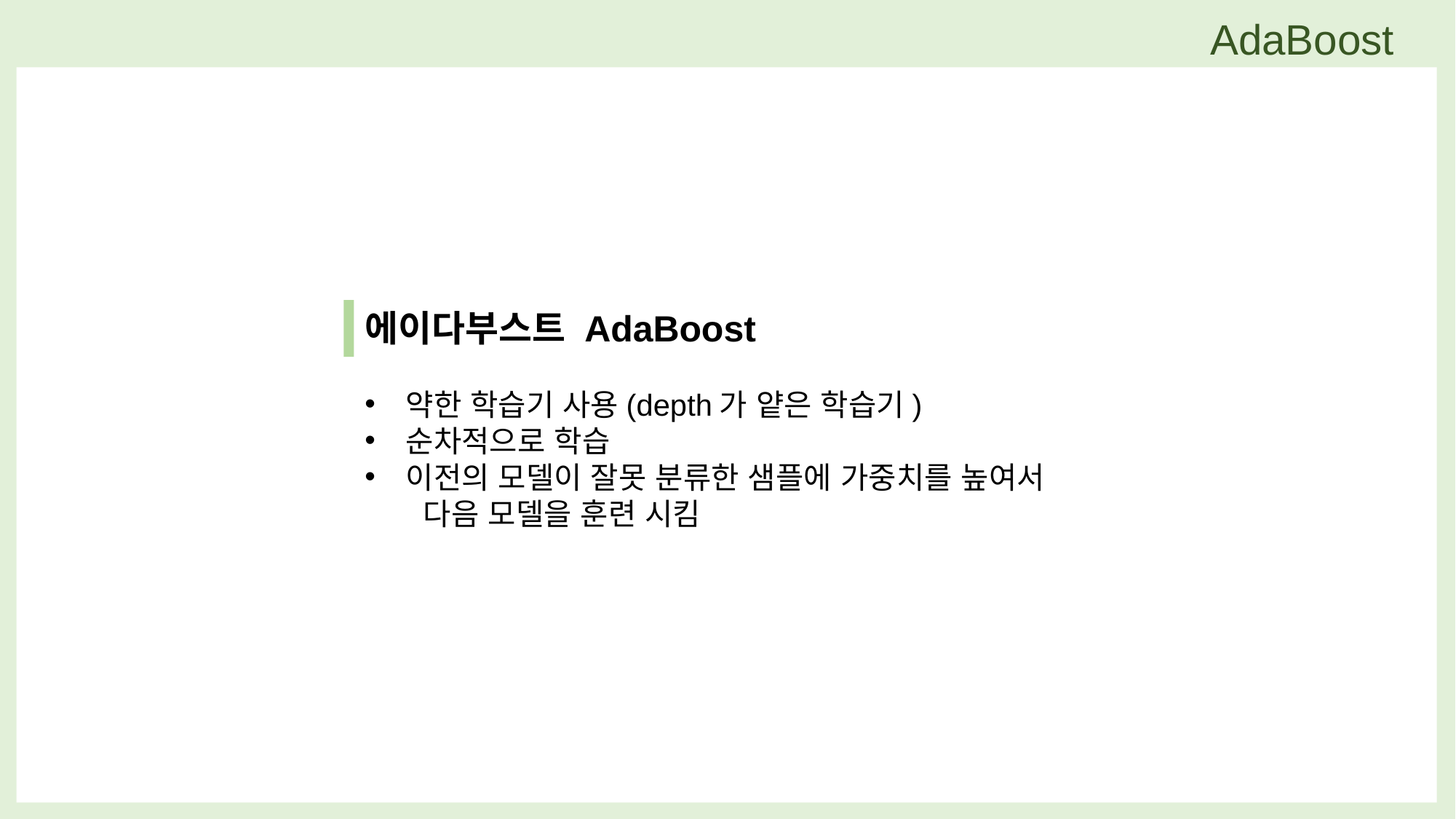

AdaBoost

에이다부스트 AdaBoost

약한 학습기 사용(depth가 얕은 학습기)
순차적으로 학습
이전의 모델이 잘못 분류한 샘플에 가중치를 높여서
      다음 모델을 훈련 시킴